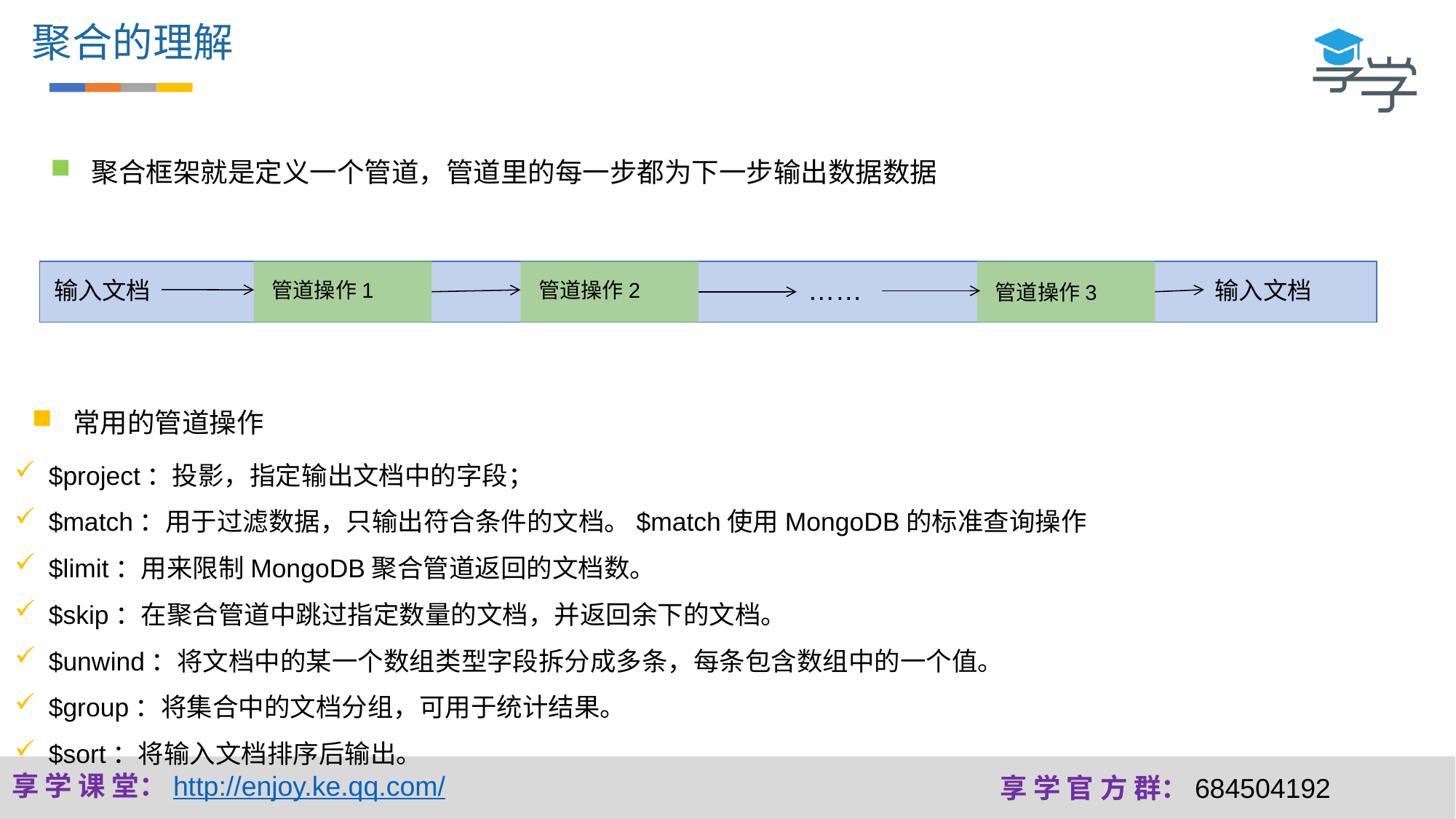

聚合的理解

聚合框架就是定义一个管道，管道里的每一步都为下一步输出数据数据

……
输入文档
输入文档
管道操作2
管道操作1
管道操作3
常用的管道操作
$project：投影，指定输出文档中的字段；
$match：用于过滤数据，只输出符合条件的文档。$match使用MongoDB的标准查询操作
$limit：用来限制MongoDB聚合管道返回的文档数。
$skip：在聚合管道中跳过指定数量的文档，并返回余下的文档。
$unwind：将文档中的某一个数组类型字段拆分成多条，每条包含数组中的一个值。
$group：将集合中的文档分组，可用于统计结果。
$sort：将输入文档排序后输出。